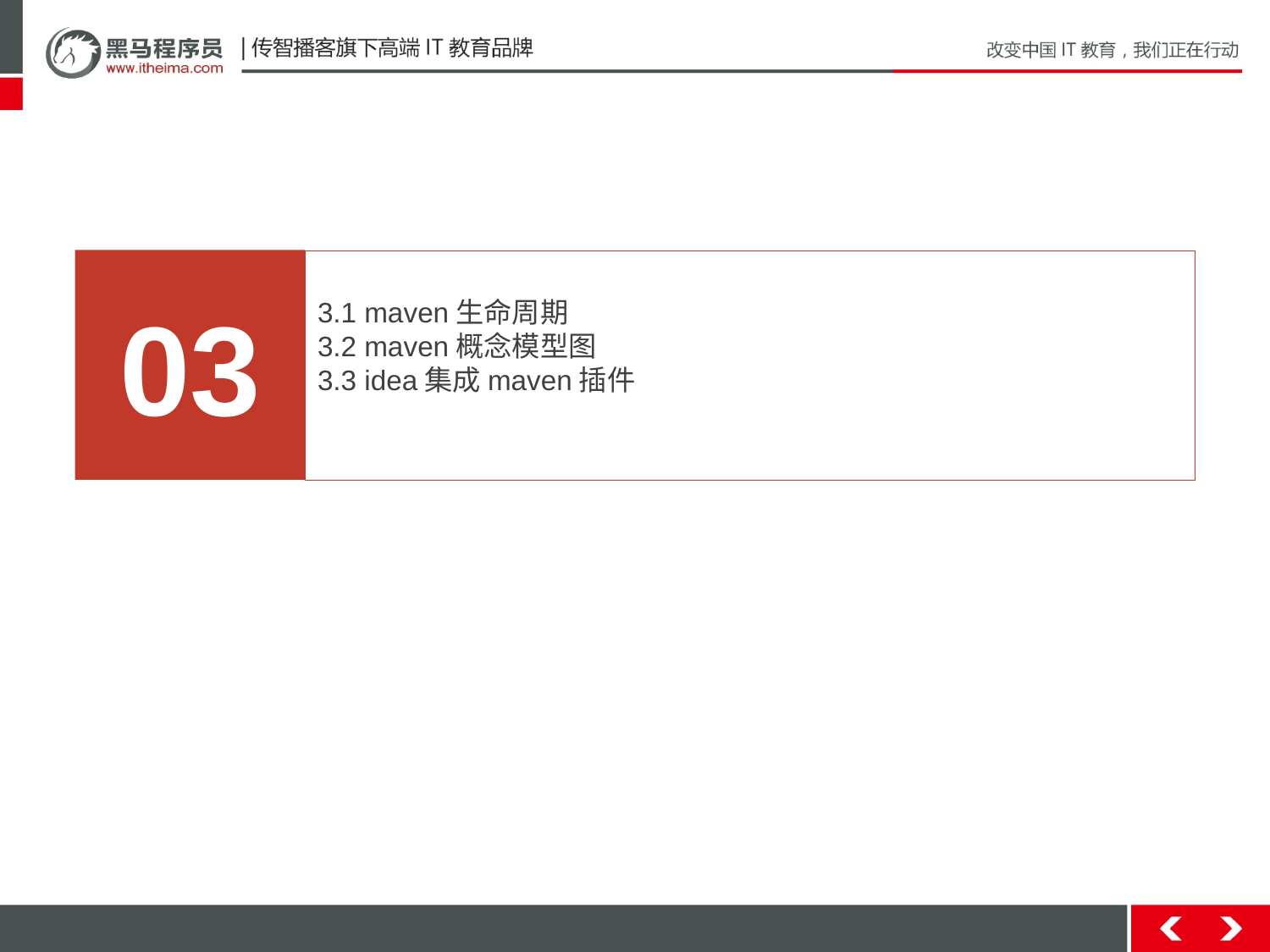

03

3.1 maven生命周期
3.2 maven概念模型图
3.3 idea集成maven插件